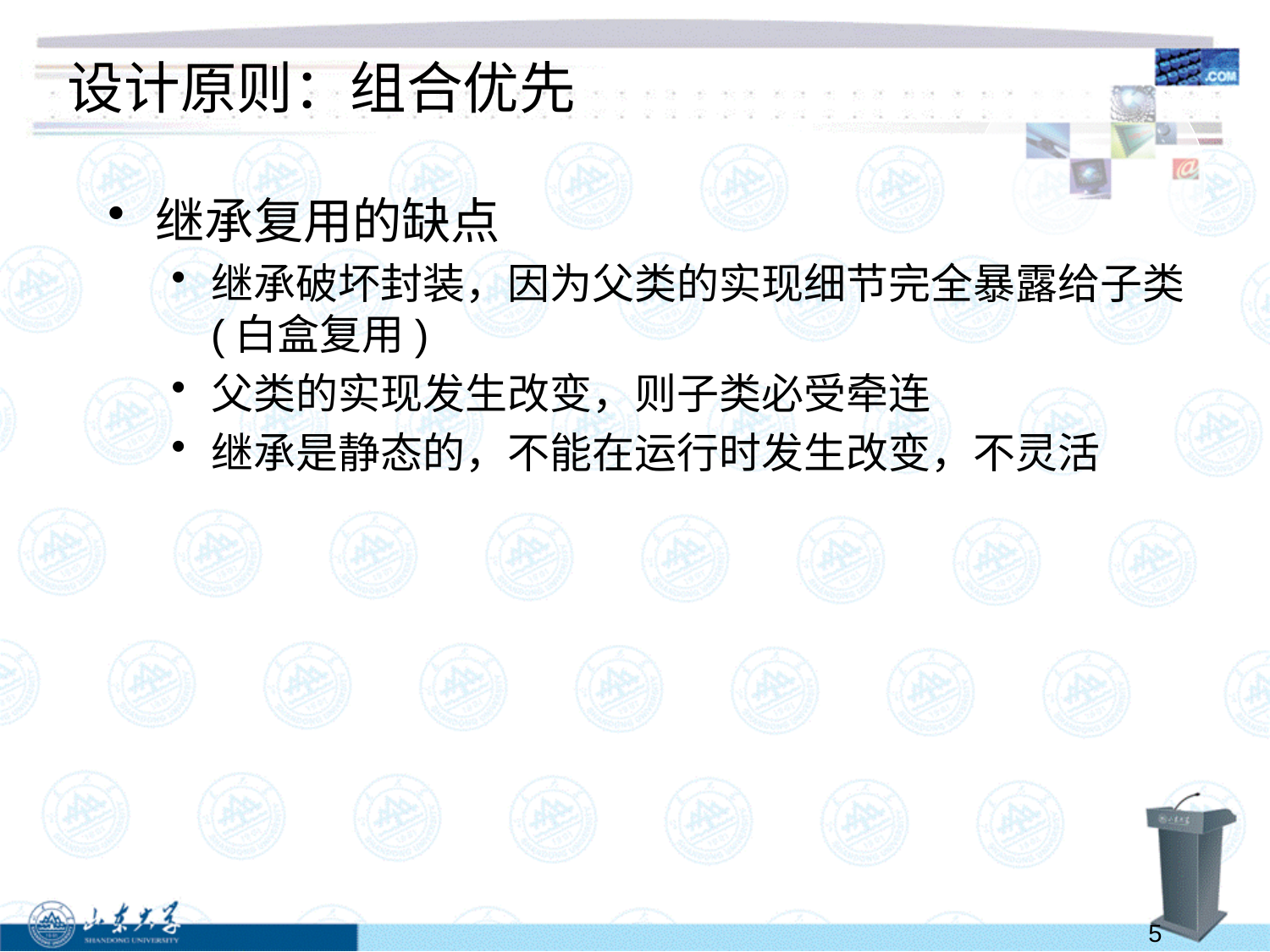

# 设计原则：组合优先
继承复用的缺点
继承破坏封装，因为父类的实现细节完全暴露给子类(白盒复用)
父类的实现发生改变，则子类必受牵连
继承是静态的，不能在运行时发生改变，不灵活
5